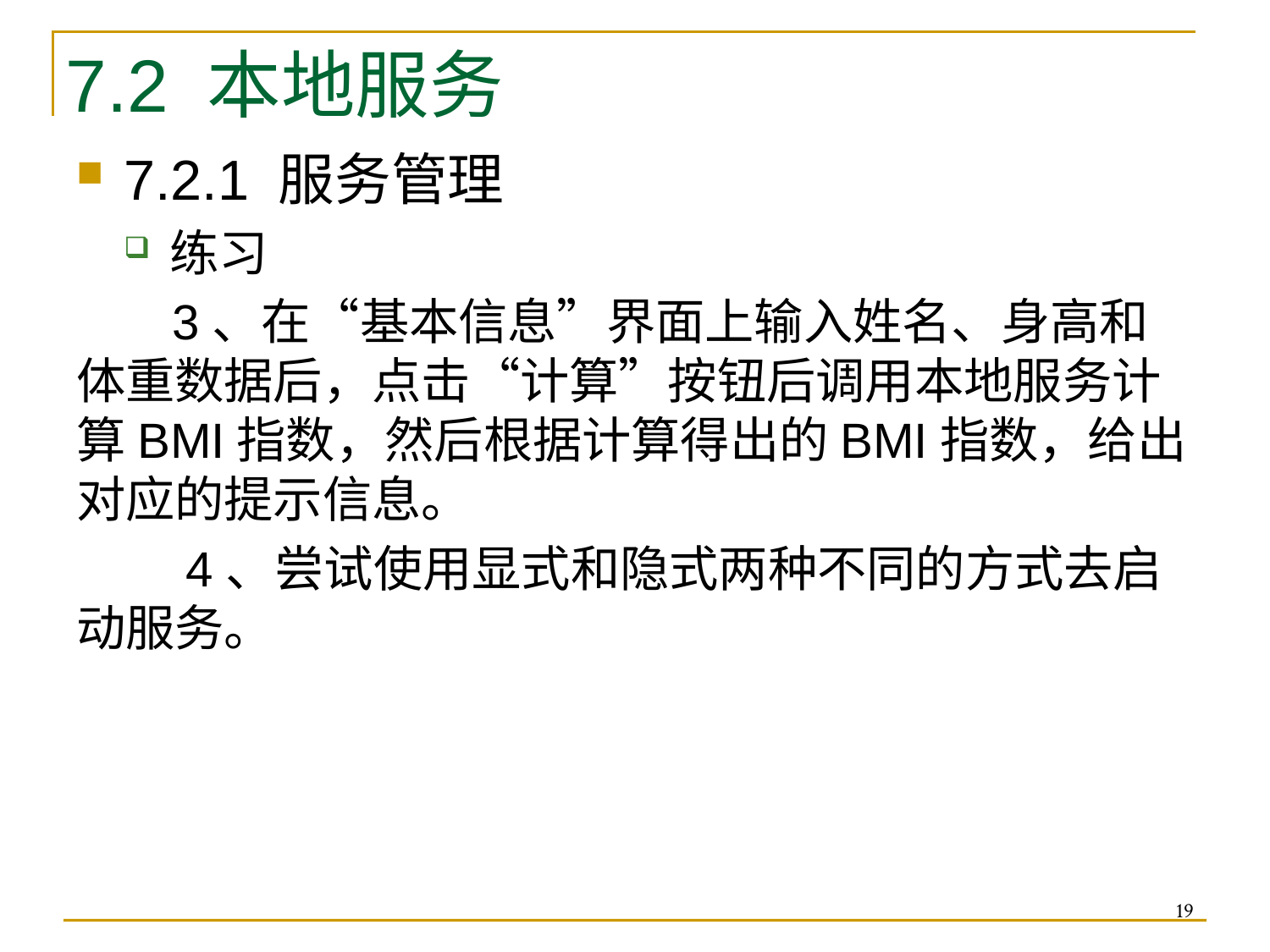

7.2 本地服务
7.2.1 服务管理
练习
       3、在“基本信息”界面上输入姓名、身高和体重数据后，点击“计算”按钮后调用本地服务计算BMI指数，然后根据计算得出的BMI指数，给出对应的提示信息。
        4、尝试使用显式和隐式两种不同的方式去启动服务。
19